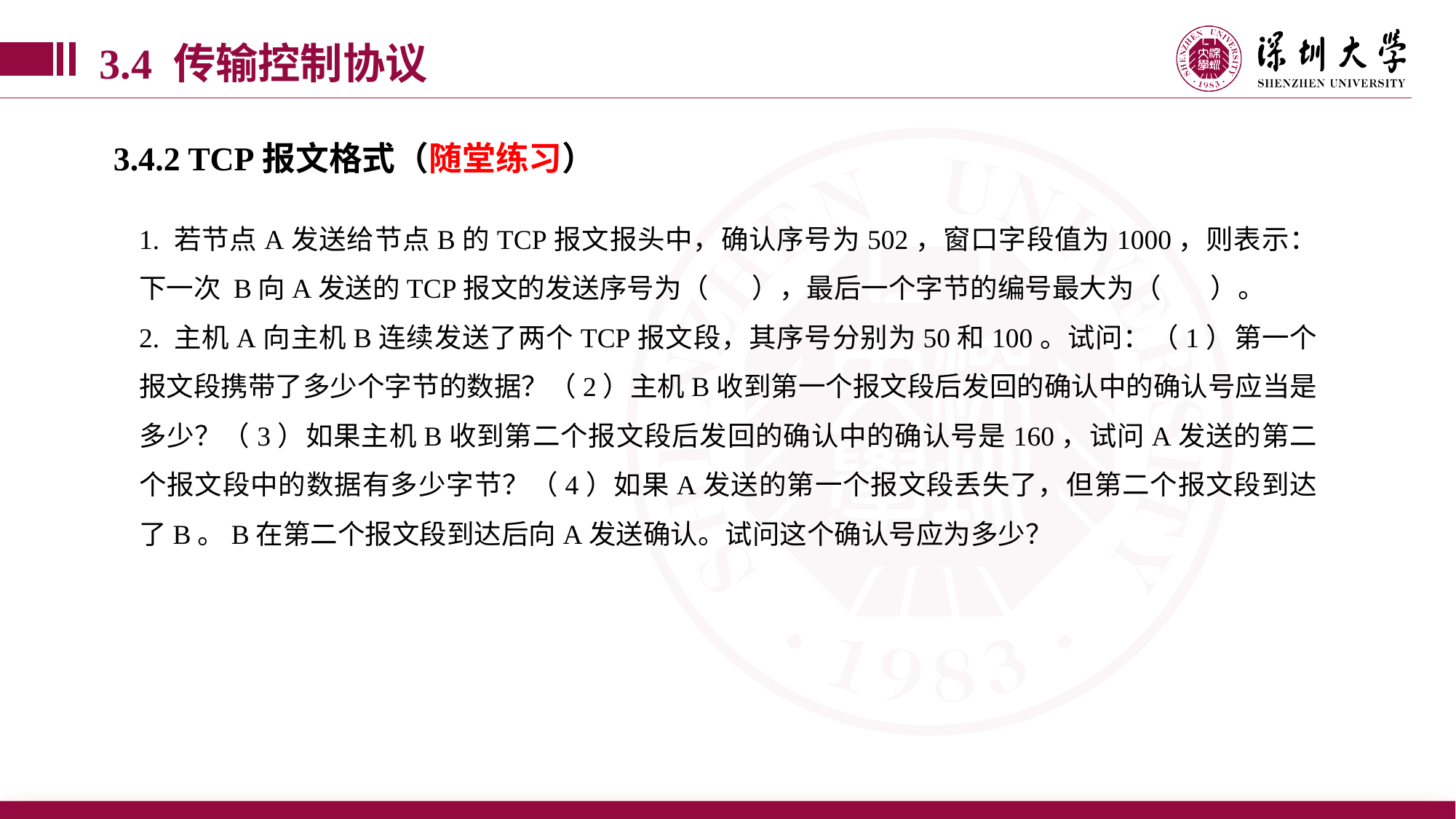

3.4 传输控制协议

3.4.2 TCP报文格式（随堂练习）
1. 若节点A发送给节点B的TCP报文报头中，确认序号为502，窗口字段值为1000，则表示：下一次 B向A发送的TCP报文的发送序号为（       ），最后一个字节的编号最大为（        ）。
2. 主机A向主机B连续发送了两个TCP报文段，其序号分别为50和100。试问：（1）第一个报文段携带了多少个字节的数据？（2）主机B收到第一个报文段后发回的确认中的确认号应当是多少？（3）如果主机B收到第二个报文段后发回的确认中的确认号是160，试问A发送的第二个报文段中的数据有多少字节？（4）如果A发送的第一个报文段丢失了，但第二个报文段到达了B。B在第二个报文段到达后向A发送确认。试问这个确认号应为多少？